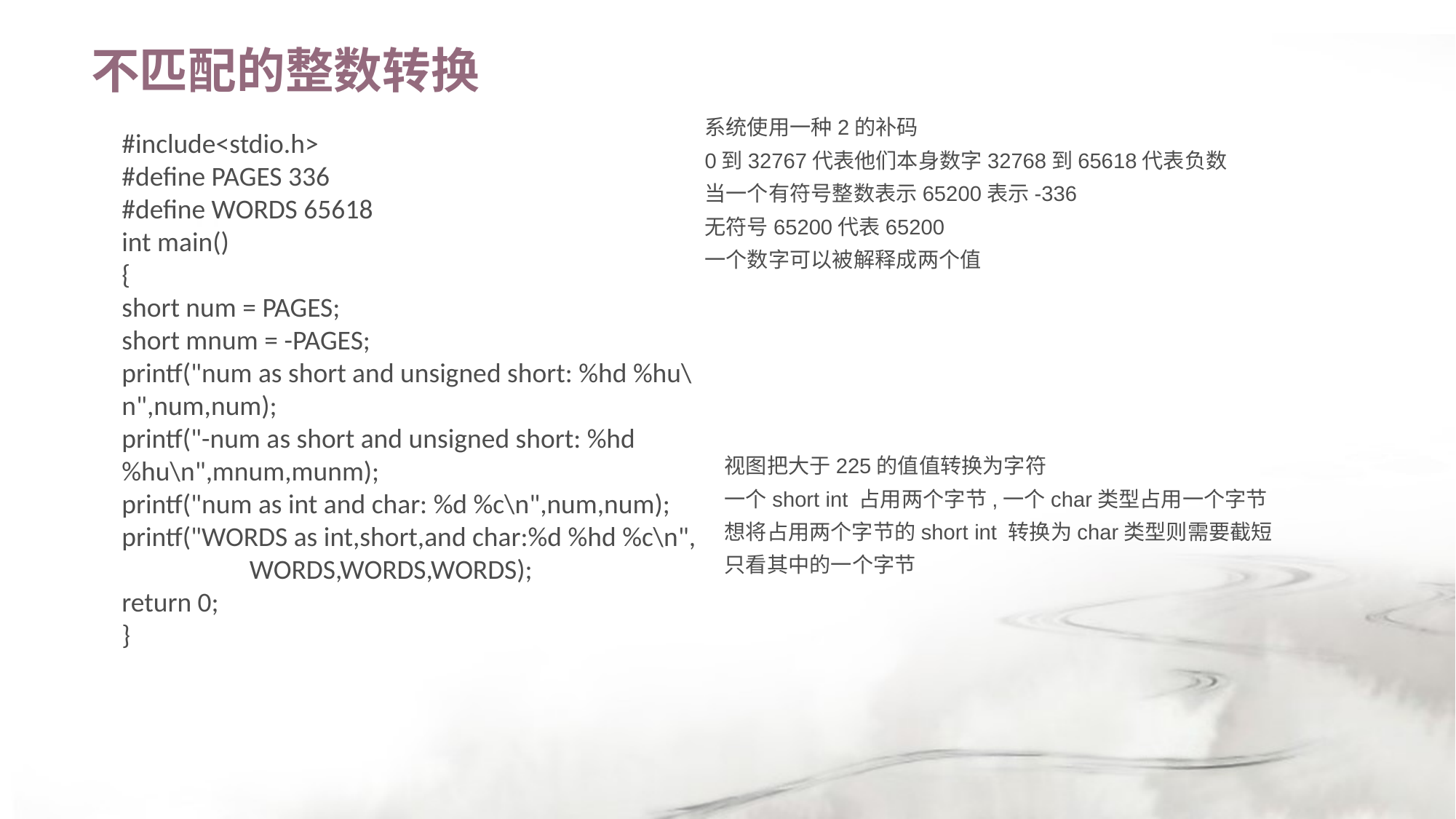

# 不匹配的整数转换
系统使用一种2的补码
0到32767代表他们本身数字32768到65618代表负数
当一个有符号整数表示65200表示-336
无符号65200代表65200
一个数字可以被解释成两个值
#include<stdio.h>
#define PAGES 336
#define WORDS 65618
int main()
{
short num = PAGES;
short mnum = -PAGES;
printf("num as short and unsigned short: %hd %hu\n",num,num);
printf("-num as short and unsigned short: %hd %hu\n",mnum,munm);
printf("num as int and char: %d %c\n",num,num);
printf("WORDS as int,short,and char:%d %hd %c\n",
	   WORDS,WORDS,WORDS);
return 0;
}
视图把大于225的值值转换为字符
一个short int 占用两个字节,一个char类型占用一个字节
想将占用两个字节的short int 转换为char类型则需要截短
只看其中的一个字节